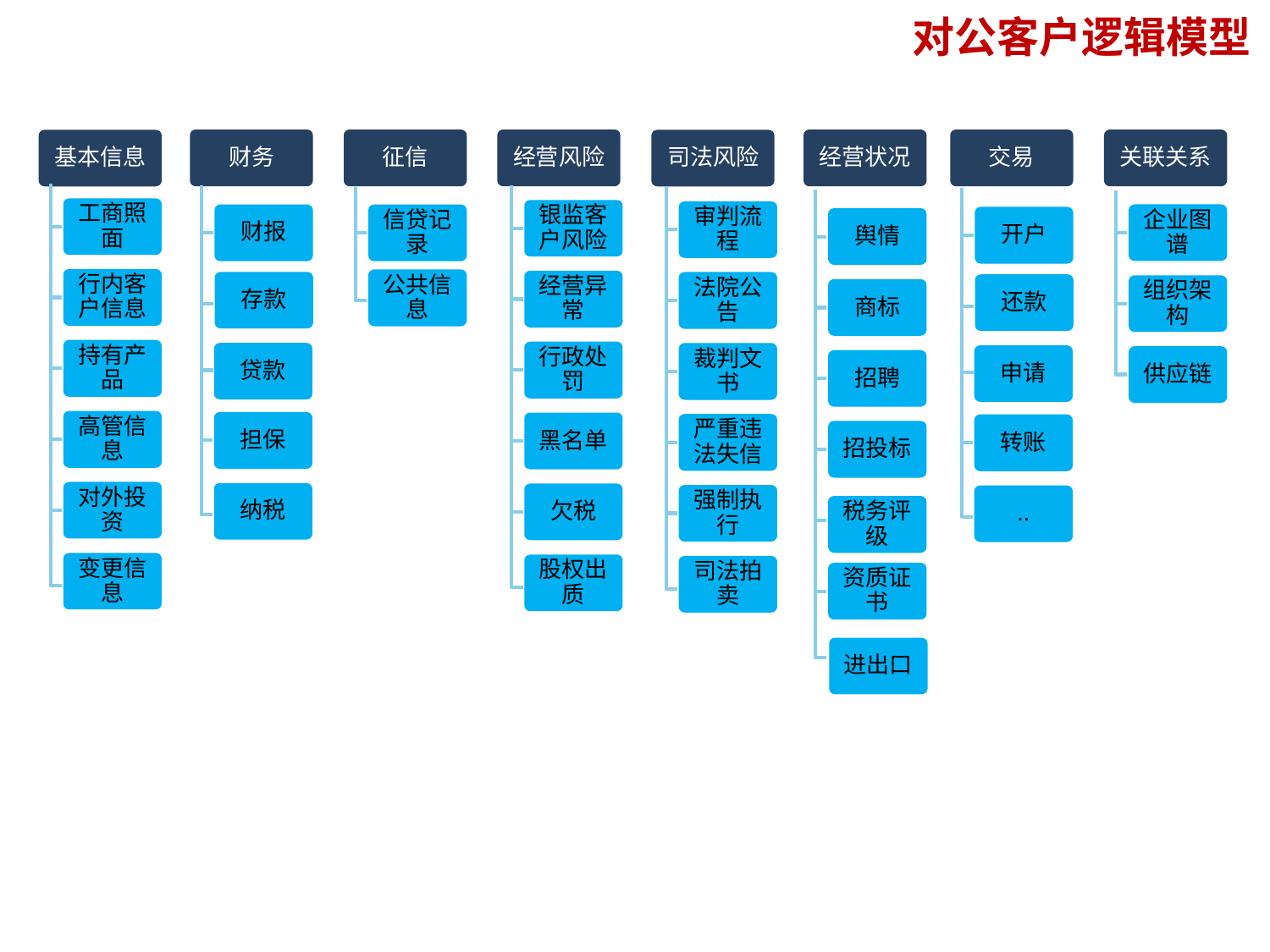

对公客户逻辑模型
财务
征信
经营风险
经营状况
交易
关联关系
基本信息
司法风险

工商照面
银监客户风险
审判流程
企业图谱
财报
信贷记录
开户
舆情
行内客户信息
公共信息
经营异常
存款
法院公告
还款
组织架构
商标
持有产品
行政处罚
贷款
裁判文书
申请
供应链
招聘
高管信息
担保
黑名单
严重违法失信
转账
招投标
对外投资
纳税
欠税
强制执行
..
税务评级
变更信息
股权出质
司法拍卖
资质证书
进出口